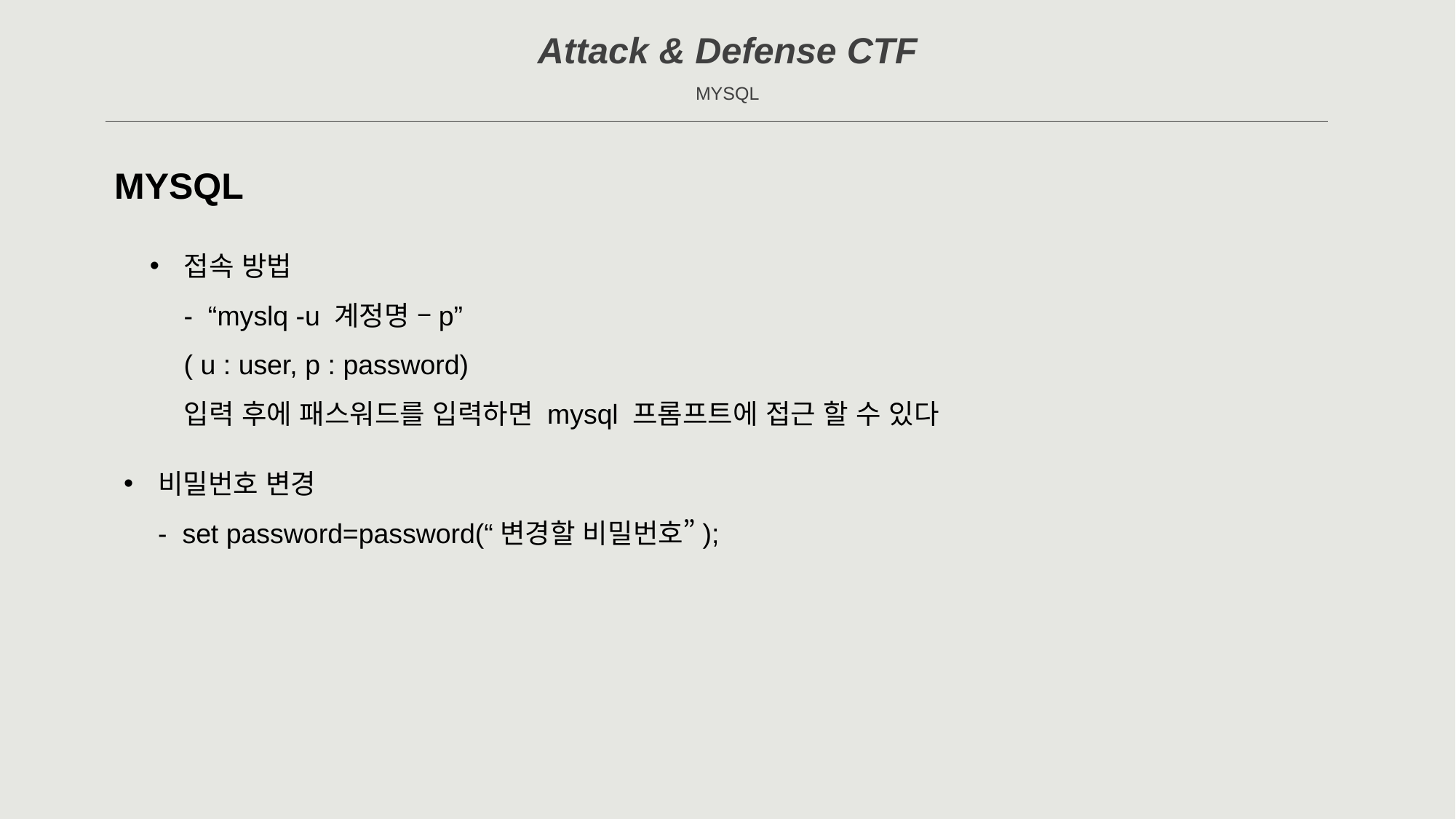

Attack & Defense CTF
MYSQL
MYSQL
접속 방법
-  “myslq -u 계정명 –p”
( u : user, p : password)
입력 후에 패스워드를 입력하면 mysql 프롬프트에 접근 할 수 있다

비밀번호 변경
-  set password=password(“변경할 비밀번호”);